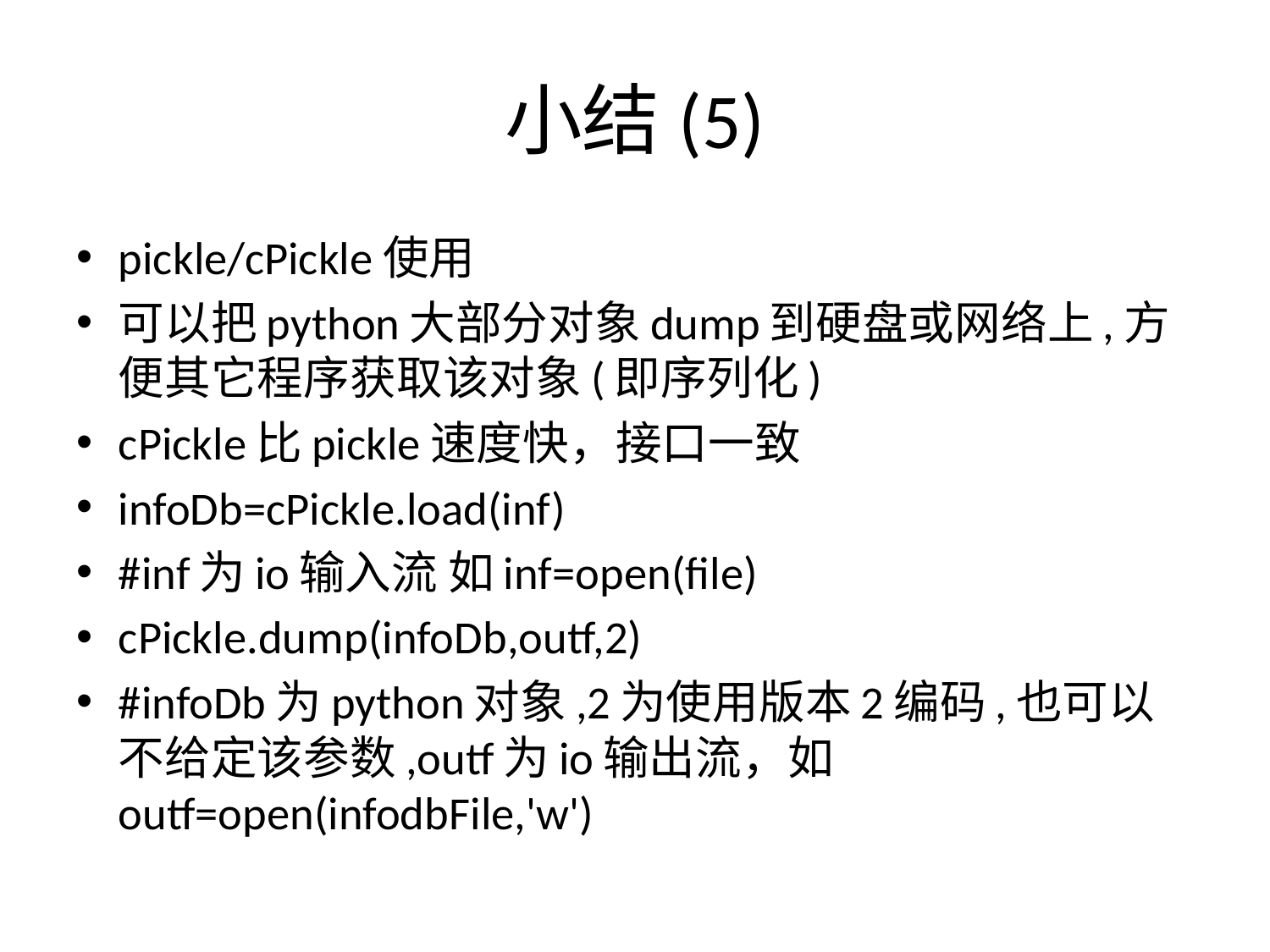

# 小结(5)
pickle/cPickle使用
可以把python大部分对象dump到硬盘或网络上,方便其它程序获取该对象(即序列化)
cPickle比pickle速度快，接口一致
infoDb=cPickle.load(inf)
#inf为io输入流 如inf=open(file)
cPickle.dump(infoDb,outf,2)
#infoDb为python对象,2为使用版本2编码,也可以不给定该参数,outf为io输出流，如outf=open(infodbFile,'w')